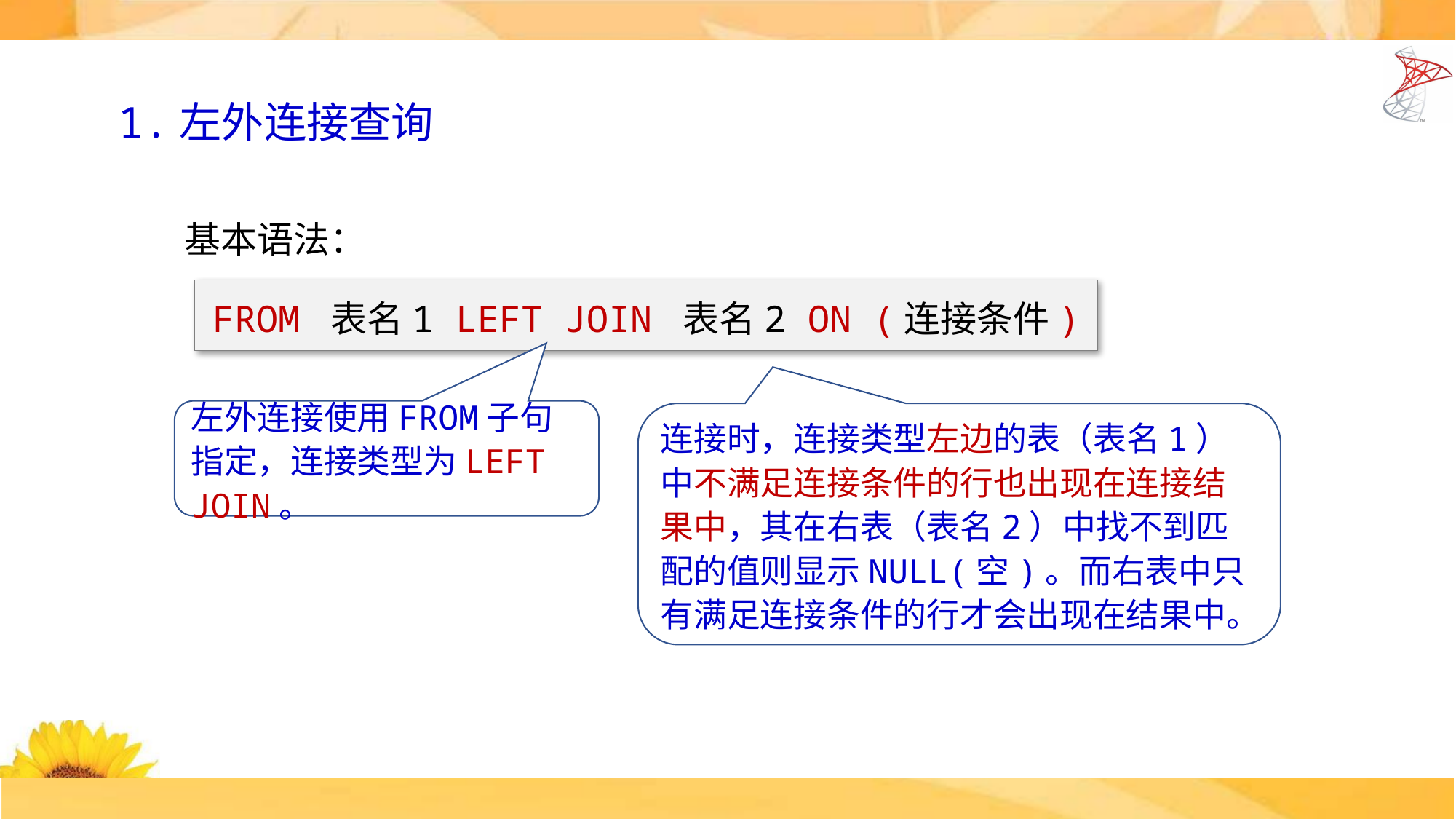

# 1.左外连接查询
基本语法：
FROM 表名1 LEFT JOIN 表名2 ON (连接条件)
左外连接使用FROM子句指定，连接类型为LEFT JOIN。
连接时，连接类型左边的表（表名1）中不满足连接条件的行也出现在连接结果中，其在右表（表名2）中找不到匹配的值则显示NULL(空)。而右表中只有满足连接条件的行才会出现在结果中。